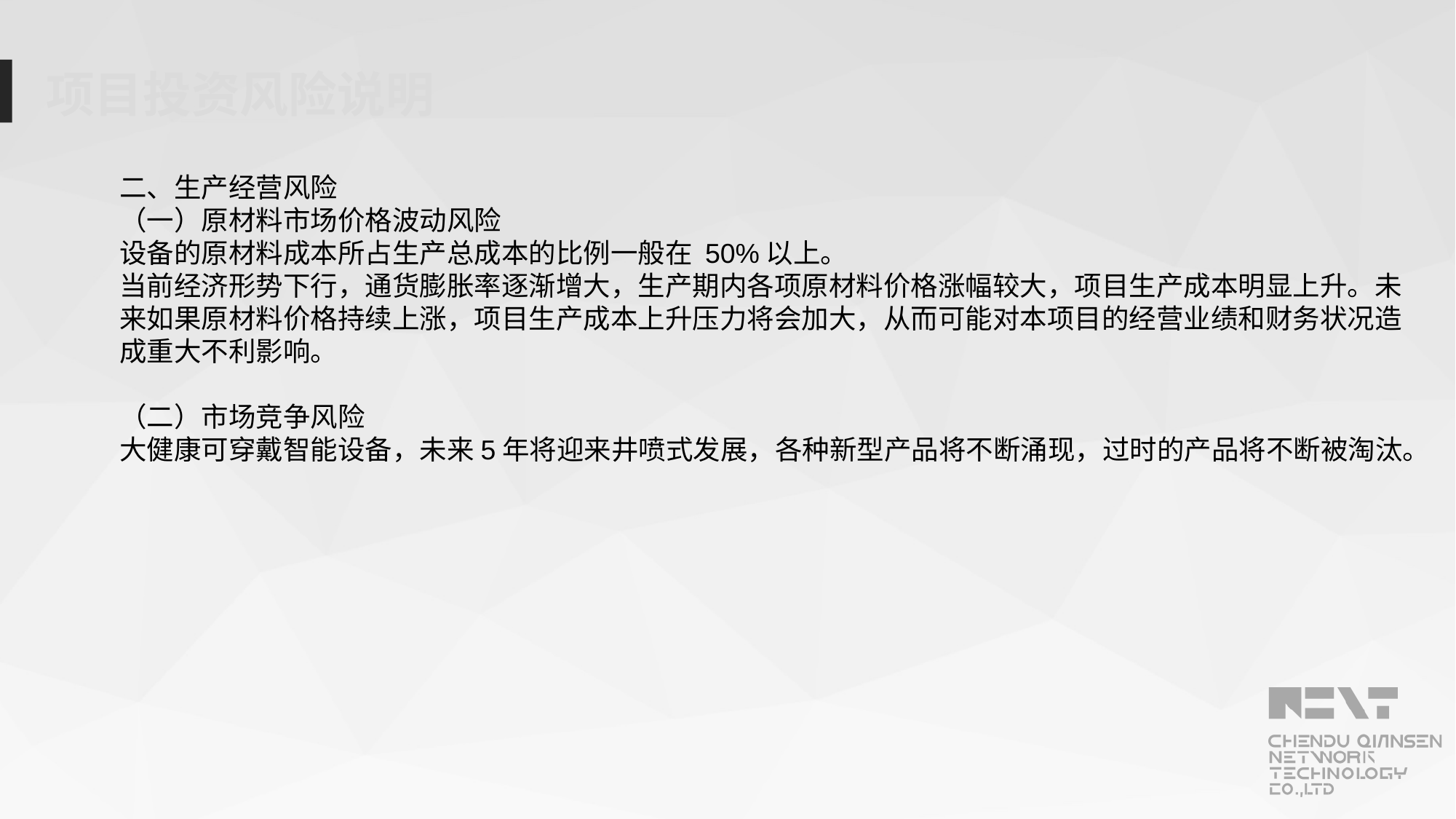

项目投资风险说明
二、生产经营风险
（一）原材料市场价格波动风险
设备的原材料成本所占生产总成本的比例一般在 50%以上。
当前经济形势下行，通货膨胀率逐渐增大，生产期内各项原材料价格涨幅较大，项目生产成本明显上升。未来如果原材料价格持续上涨，项目生产成本上升压力将会加大，从而可能对本项目的经营业绩和财务状况造成重大不利影响。

（二）市场竞争风险
大健康可穿戴智能设备，未来5年将迎来井喷式发展，各种新型产品将不断涌现，过时的产品将不断被淘汰。